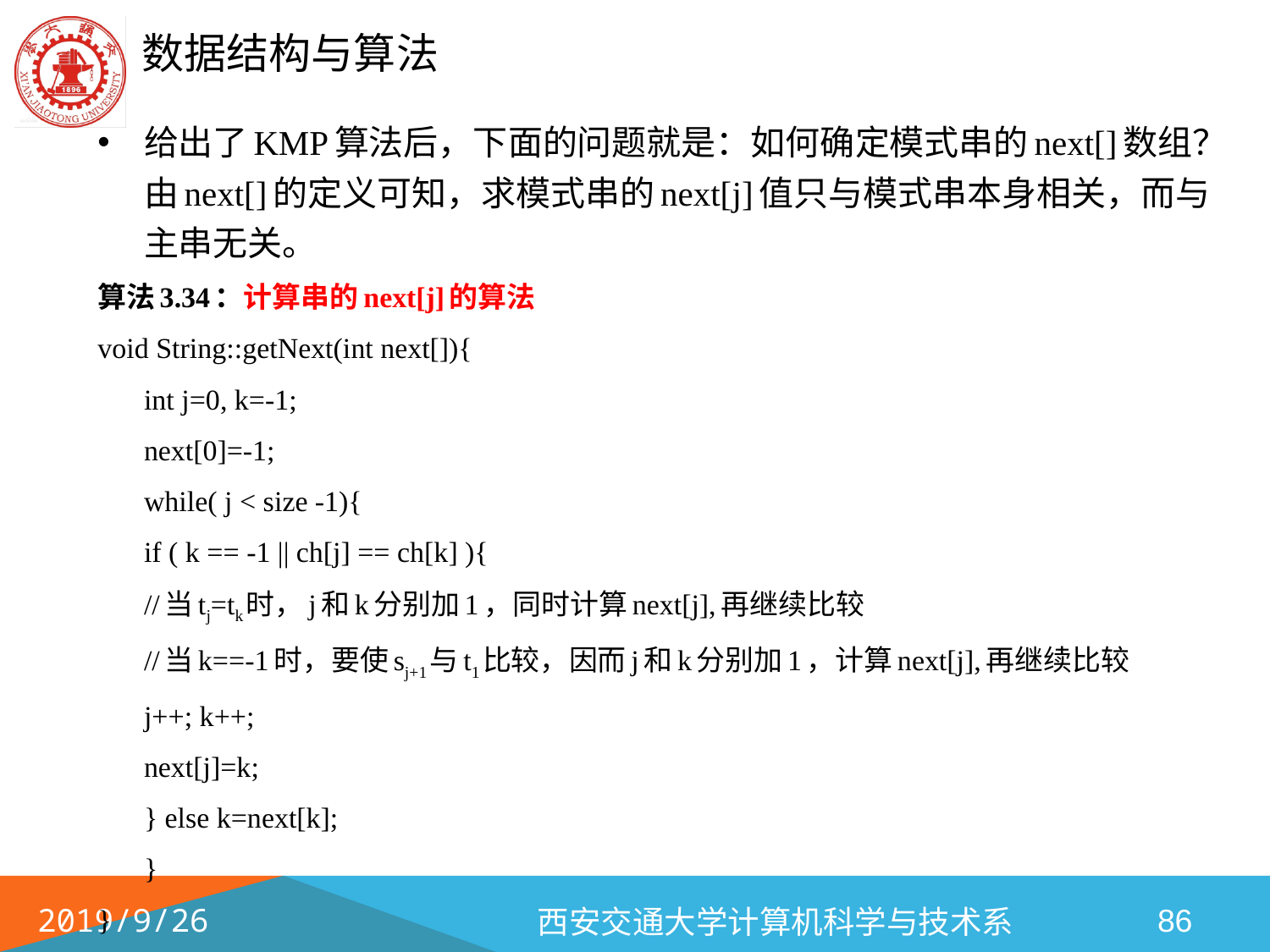

给出了KMP算法后，下面的问题就是：如何确定模式串的next[]数组？由next[]的定义可知，求模式串的next[j]值只与模式串本身相关，而与主串无关。
算法3.34：计算串的next[j]的算法
void String::getNext(int next[]){
	int j=0, k=-1;
	next[0]=-1;
	while( j < size -1){
		if ( k == -1 || ch[j] == ch[k] ){
		//当tj=tk时，j和k分别加1，同时计算next[j],再继续比较
		//当k==-1时，要使sj+1与t1比较，因而j和k分别加1，计算next[j],再继续比较
			j++; k++;
			next[j]=k;
		} else k=next[k];
	}
}